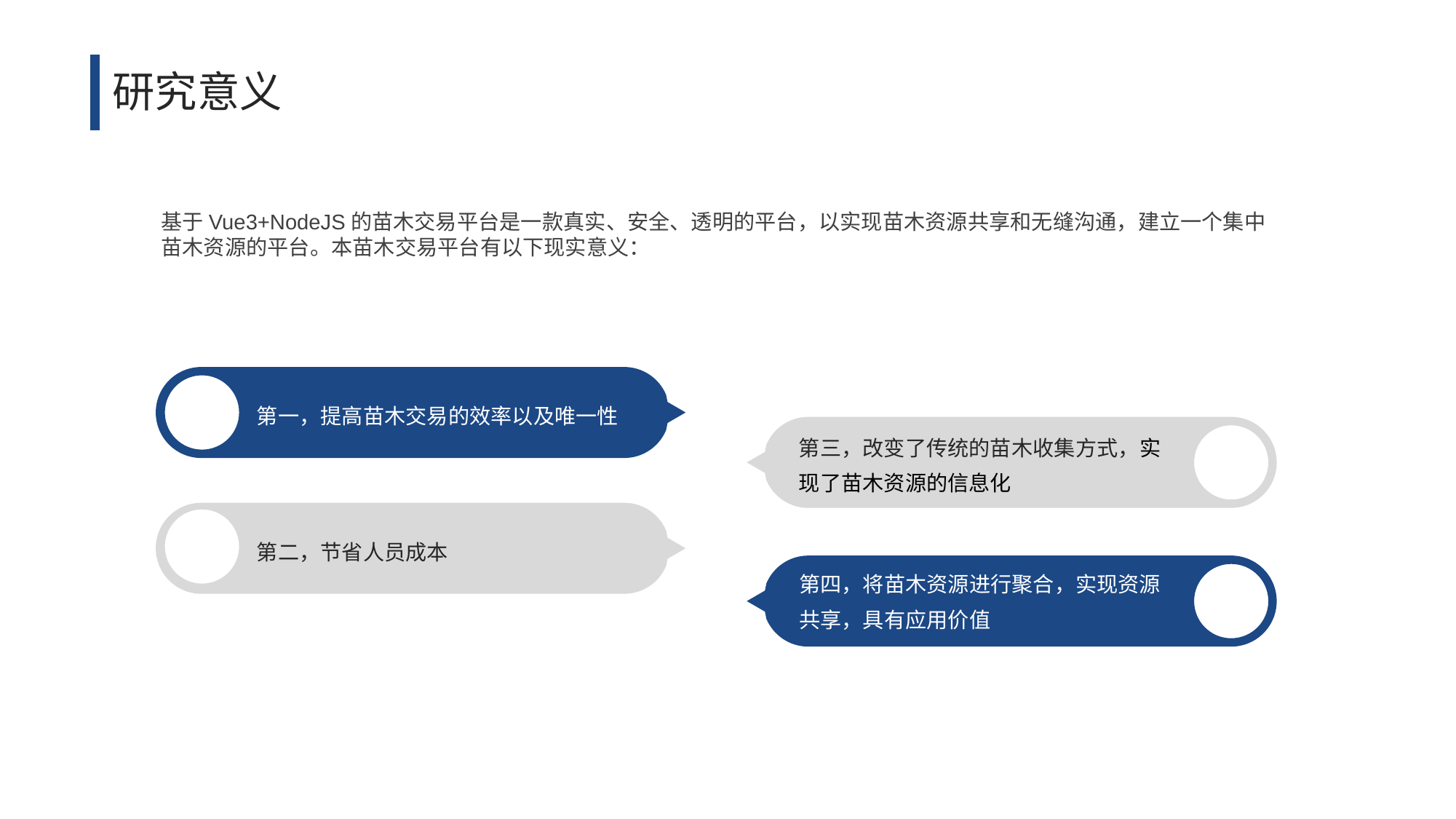

研究意义

基于Vue3+NodeJS的苗木交易平台是一款真实、安全、透明的平台，以实现苗木资源共享和无缝沟通，建立一个集中苗木资源的平台。本苗木交易平台有以下现实意义：

第一，提高苗木交易的效率以及唯一性
第三，改变了传统的苗木收集方式，实现了苗木资源的信息化
第二，节省人员成本
第四，将苗木资源进行聚合，实现资源共享，具有应用价值